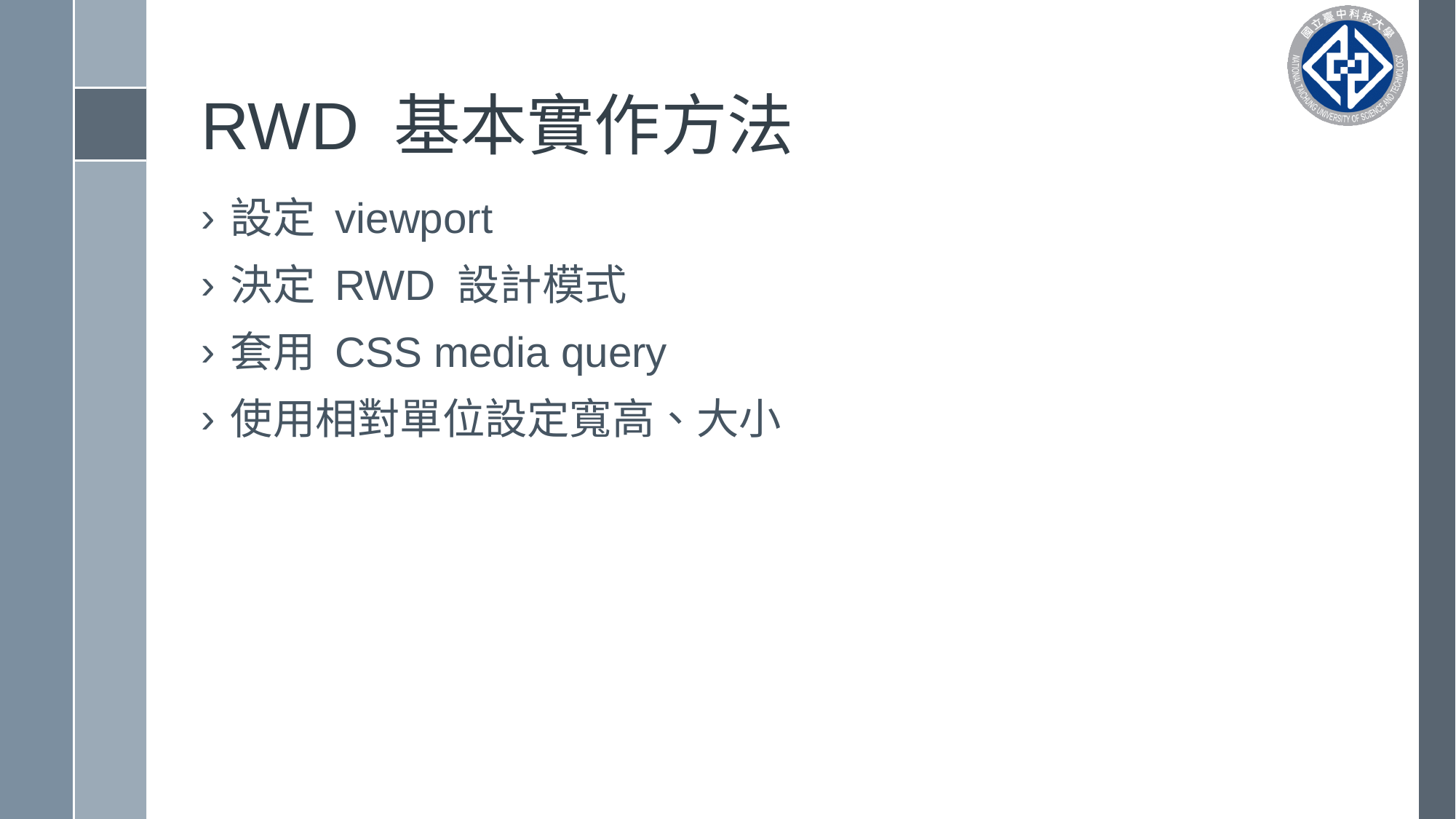

# RWD 基本實作方法
設定 viewport
決定 RWD 設計模式
套用 CSS media query
使用相對單位設定寬高、大小